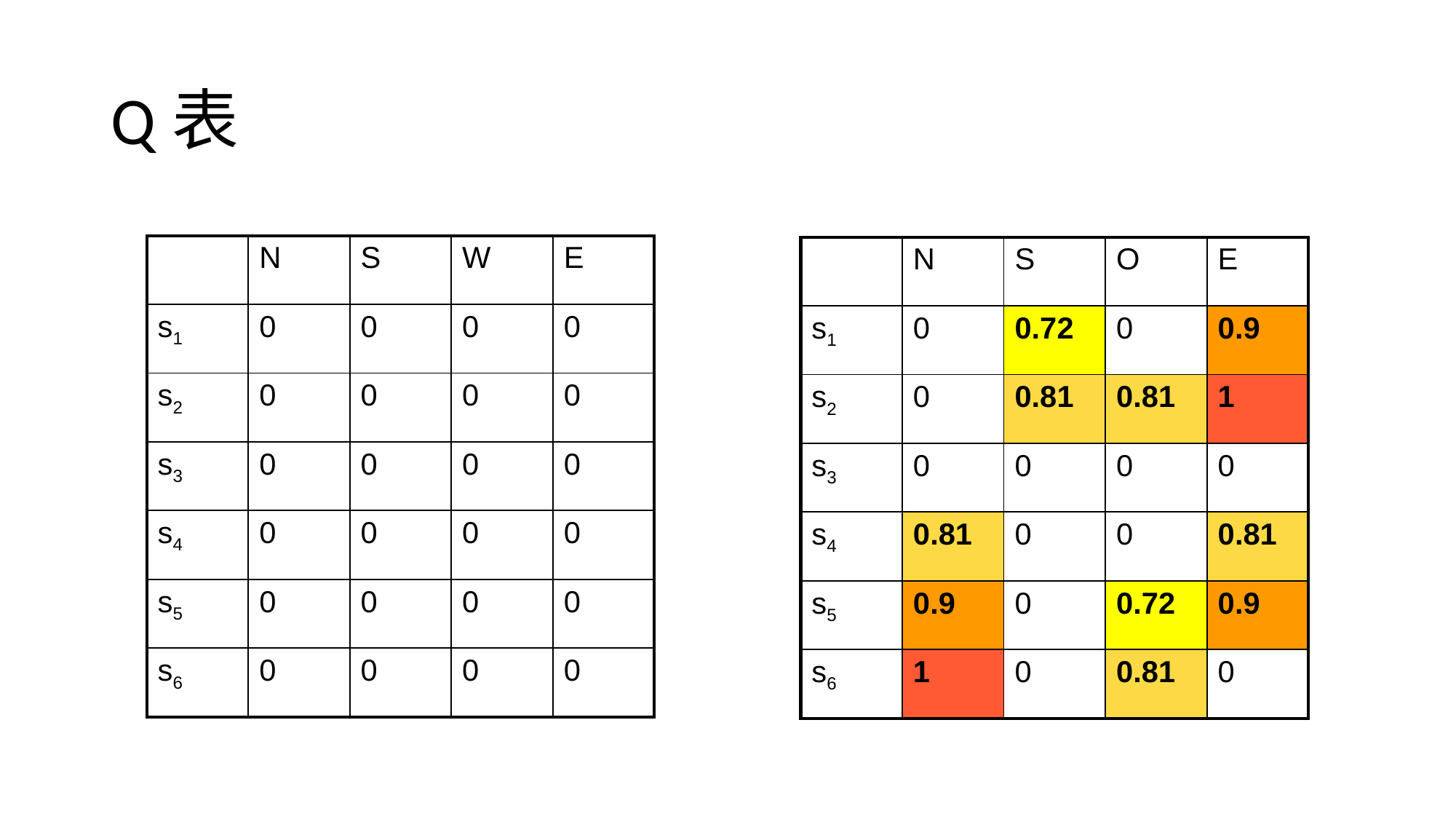

# Q表

|  | N | S | W | E |
| --- | --- | --- | --- | --- |
| s1 | 0 | 0 | 0 | 0 |
| s2 | 0 | 0 | 0 | 0 |
| s3 | 0 | 0 | 0 | 0 |
| s4 | 0 | 0 | 0 | 0 |
| s5 | 0 | 0 | 0 | 0 |
| s6 | 0 | 0 | 0 | 0 |
|  | N | S | O | E |
| --- | --- | --- | --- | --- |
| s1 | 0 | 0.72 | 0 | 0.9 |
| s2 | 0 | 0.81 | 0.81 | 1 |
| s3 | 0 | 0 | 0 | 0 |
| s4 | 0.81 | 0 | 0 | 0.81 |
| s5 | 0.9 | 0 | 0.72 | 0.9 |
| s6 | 1 | 0 | 0.81 | 0 |